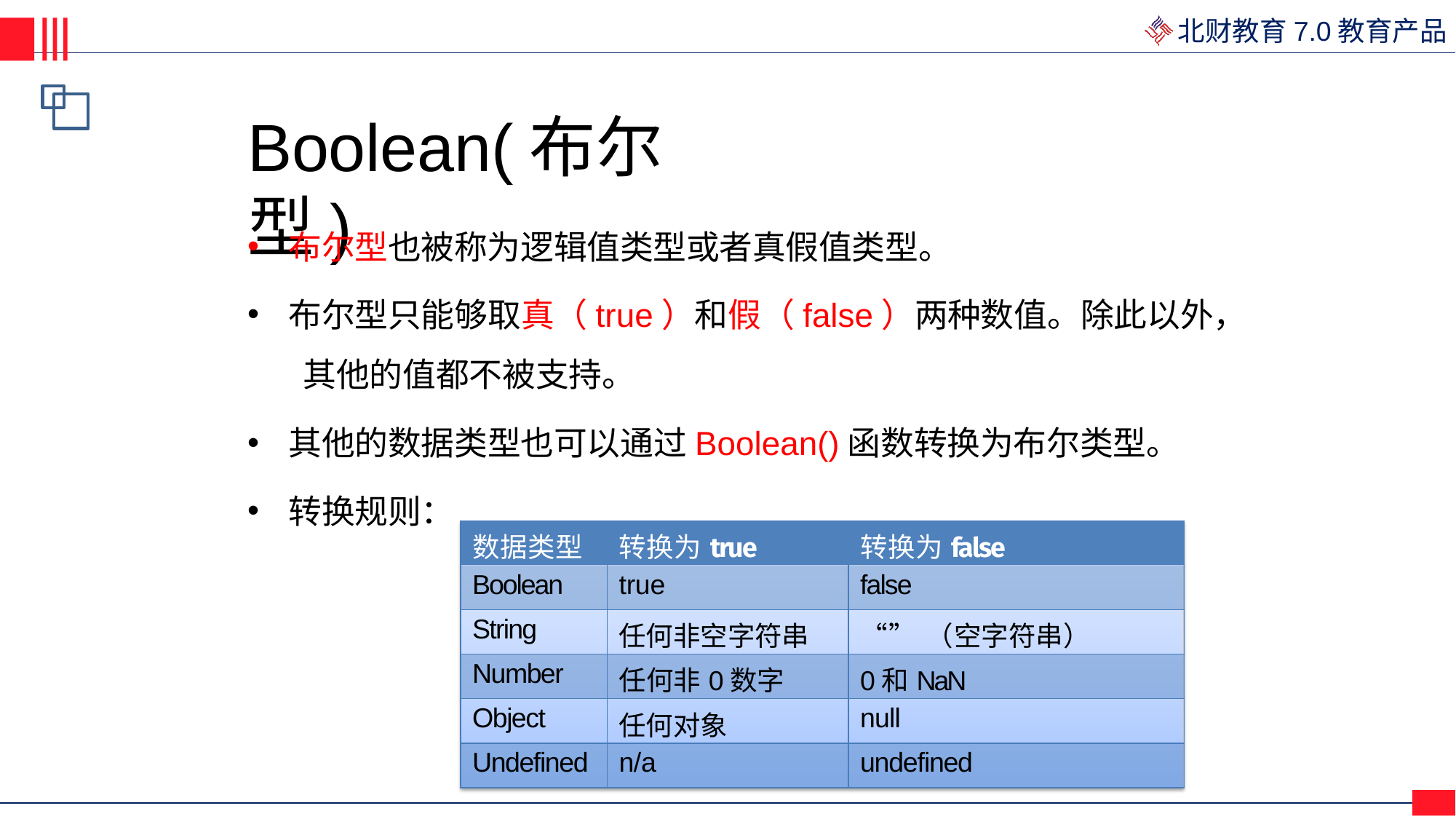

# Boolean(布尔型)
布尔型也被称为逻辑值类型或者真假值类型。
布尔型只能够取真（true）和假（false）两种数值。除此以外，  其他的值都不被支持。
其他的数据类型也可以通过Boolean()函数转换为布尔类型。
转换规则：

| 数据类型 | 转换为true | 转换为false |
| --- | --- | --- |
| Boolean | true | false |
| String | 任何非空字符串 | “”（空字符串） |
| Number | 任何非0数字 | 0和NaN |
| Object | 任何对象 | null |
| Undefined | n/a | undefined |